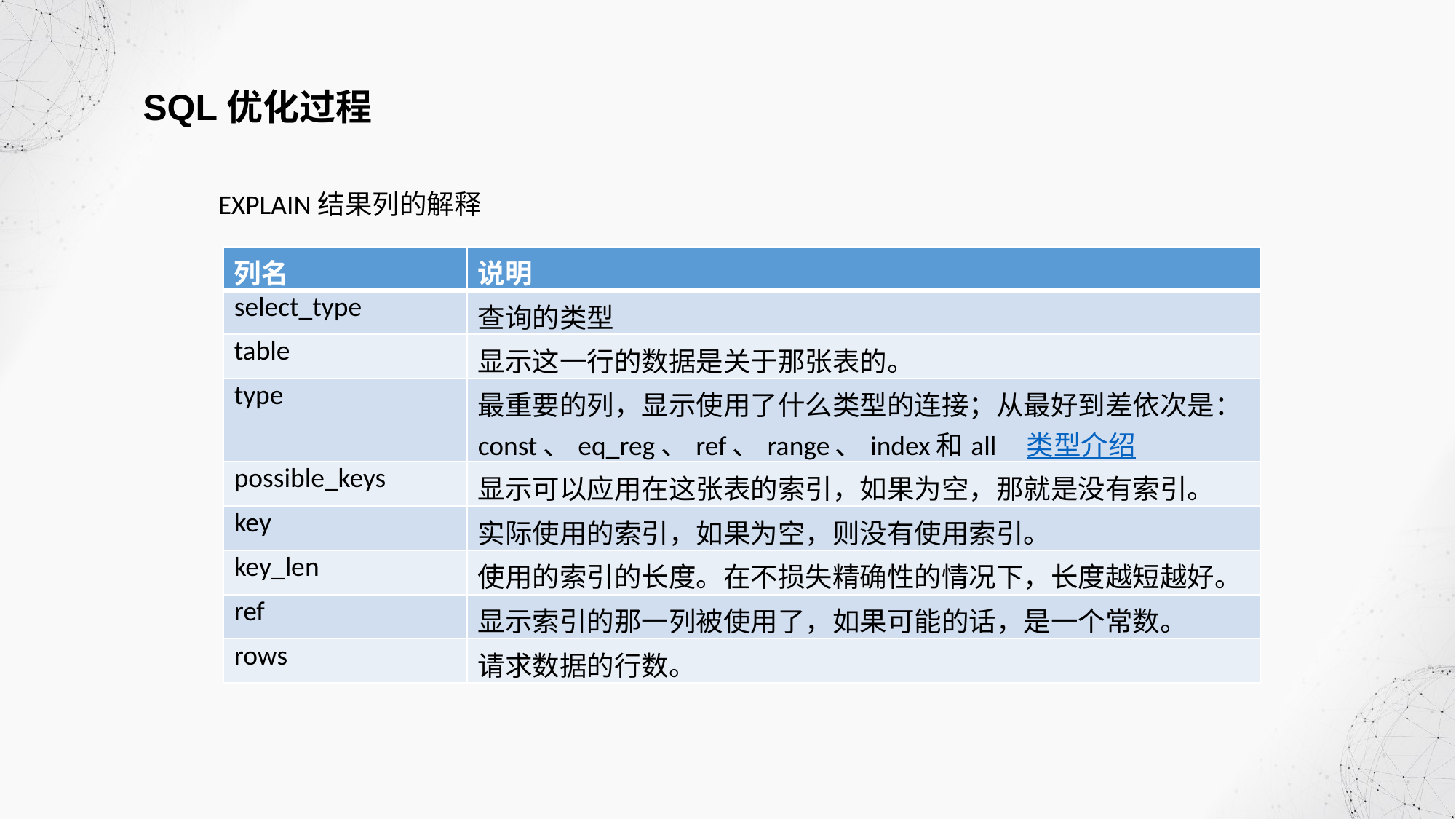

SQL优化过程

EXPLAIN结果列的解释

| 列名 | 说明 |
| --- | --- |
| select\_type | 查询的类型 |
| table | 显示这一行的数据是关于那张表的。 |
| type | 最重要的列，显示使用了什么类型的连接；从最好到差依次是： const、eq\_reg、ref、range、index和all 类型介绍 |
| possible\_keys | 显示可以应用在这张表的索引，如果为空，那就是没有索引。 |
| key | 实际使用的索引，如果为空，则没有使用索引。 |
| key\_len | 使用的索引的长度。在不损失精确性的情况下，长度越短越好。 |
| ref | 显示索引的那一列被使用了，如果可能的话，是一个常数。 |
| rows | 请求数据的行数。 |